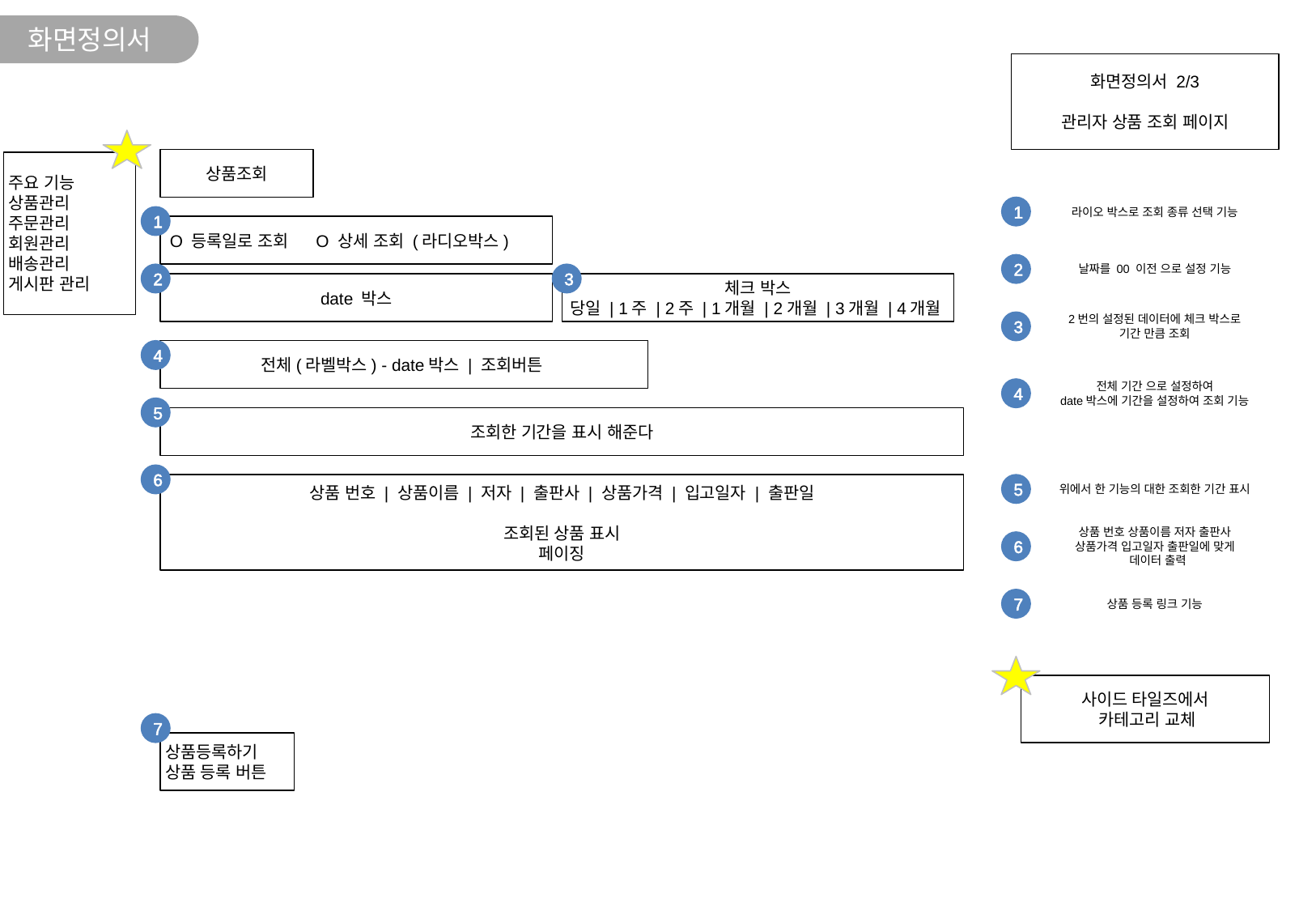

화면정의서
화면정의서 2/3

관리자 상품 조회 페이지

상품조회
주요 기능
상품관리
주문관리
회원관리
배송관리
게시판 관리
라이오 박스로 조회 종류 선택 기능
 1
 1
 O 등록일로 조회     O 상세 조회 (라디오박스)
날짜를 00 이전 으로 설정 기능
 2
 2
 3
date 박스
체크 박스
당일 | 1주 | 2주 | 1개월 | 2개월 | 3개월 | 4개월
2번의 설정된 데이터에 체크 박스로
기간 만큼 조회
 3
 4
전체(라벨박스) - date박스 | 조회버튼
전체 기간 으로 설정하여
date박스에 기간을 설정하여 조회 기능
 4
 5
조회한 기간을 표시 해준다
 6
위에서 한 기능의 대한 조회한 기간 표시
상품 번호 | 상품이름 | 저자 | 출판사 | 상품가격 | 입고일자 | 출판일

조회된 상품 표시
페이징
 5
상품 번호 상품이름 저자 출판사
상품가격 입고일자 출판일에 맞게
 데이터 출력
 6
상품 등록 링크 기능
 7

사이드 타일즈에서
 카테고리 교체
 7
상품등록하기
상품 등록 버튼